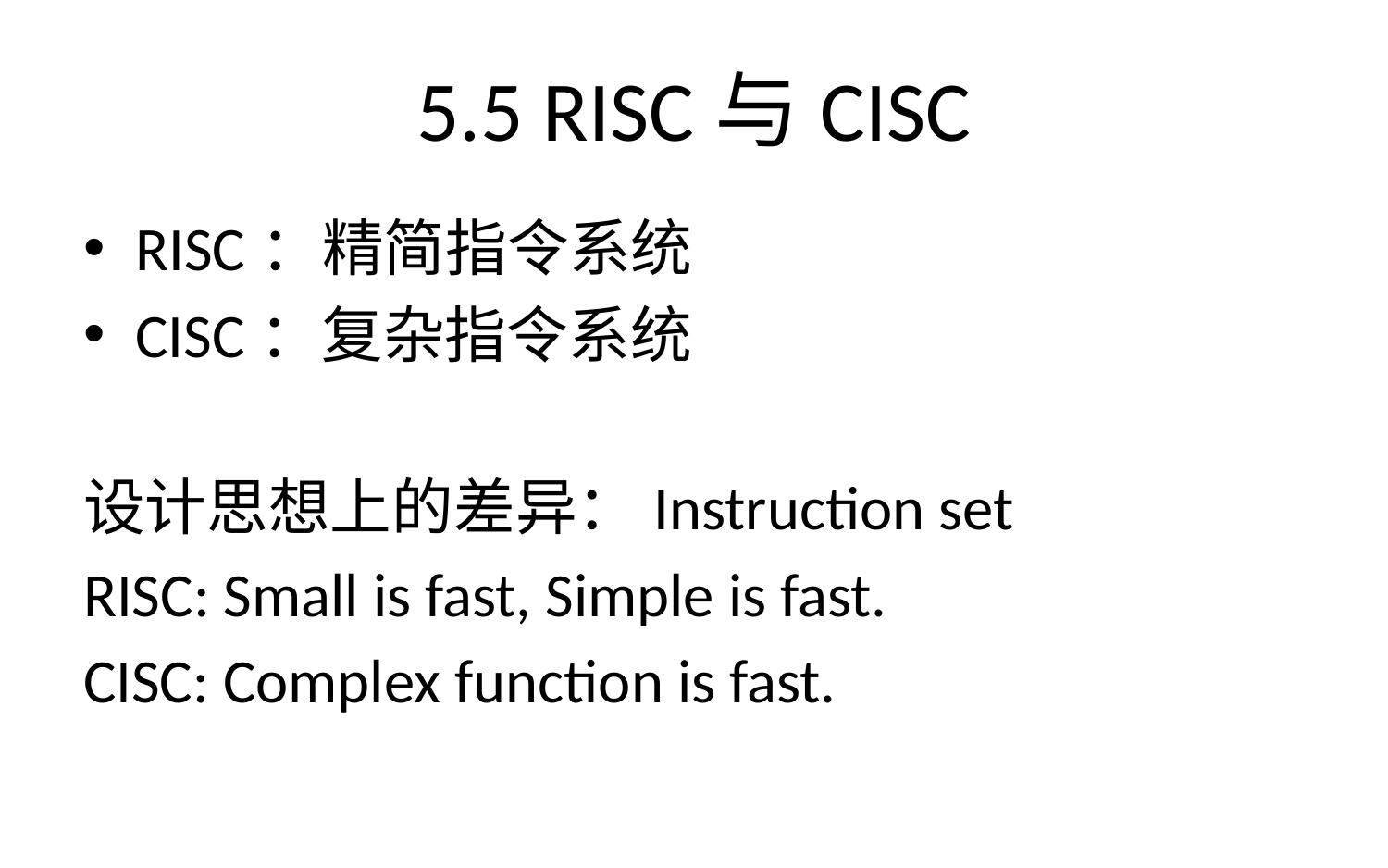

# 5.5 RISC与CISC
RISC：精简指令系统
CISC：复杂指令系统

设计思想上的差异：Instruction set
RISC: Small is fast, Simple is fast.
CISC: Complex function is fast.